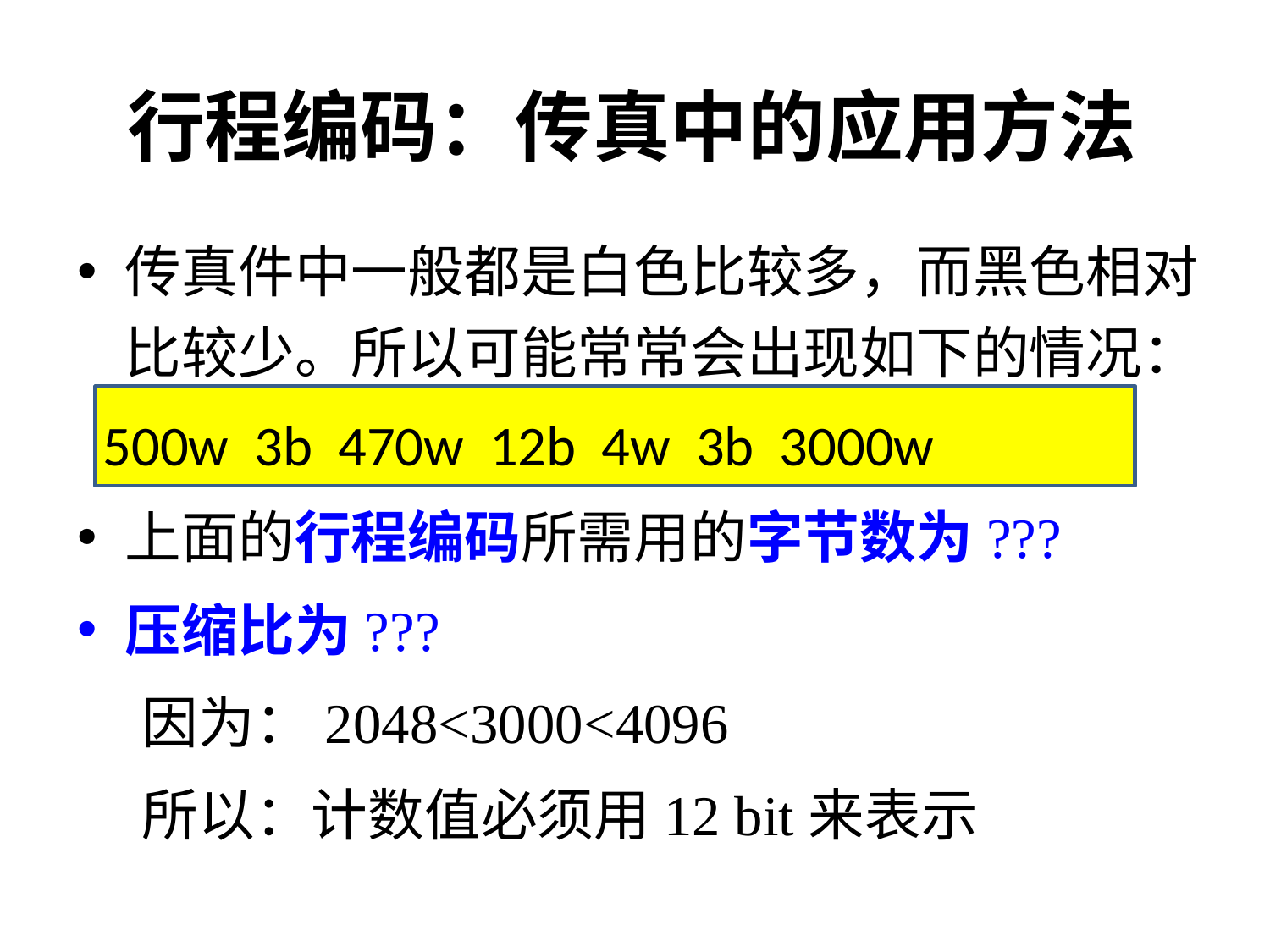

# 行程编码：传真中的应用方法
传真件中一般都是白色比较多，而黑色相对比较少。所以可能常常会出现如下的情况：
  500w  3b  470w  12b  4w  3b  3000w
上面的行程编码所需用的字节数为???
压缩比为???
    因为：2048<3000<4096
    所以：计数值必须用12 bit来表示